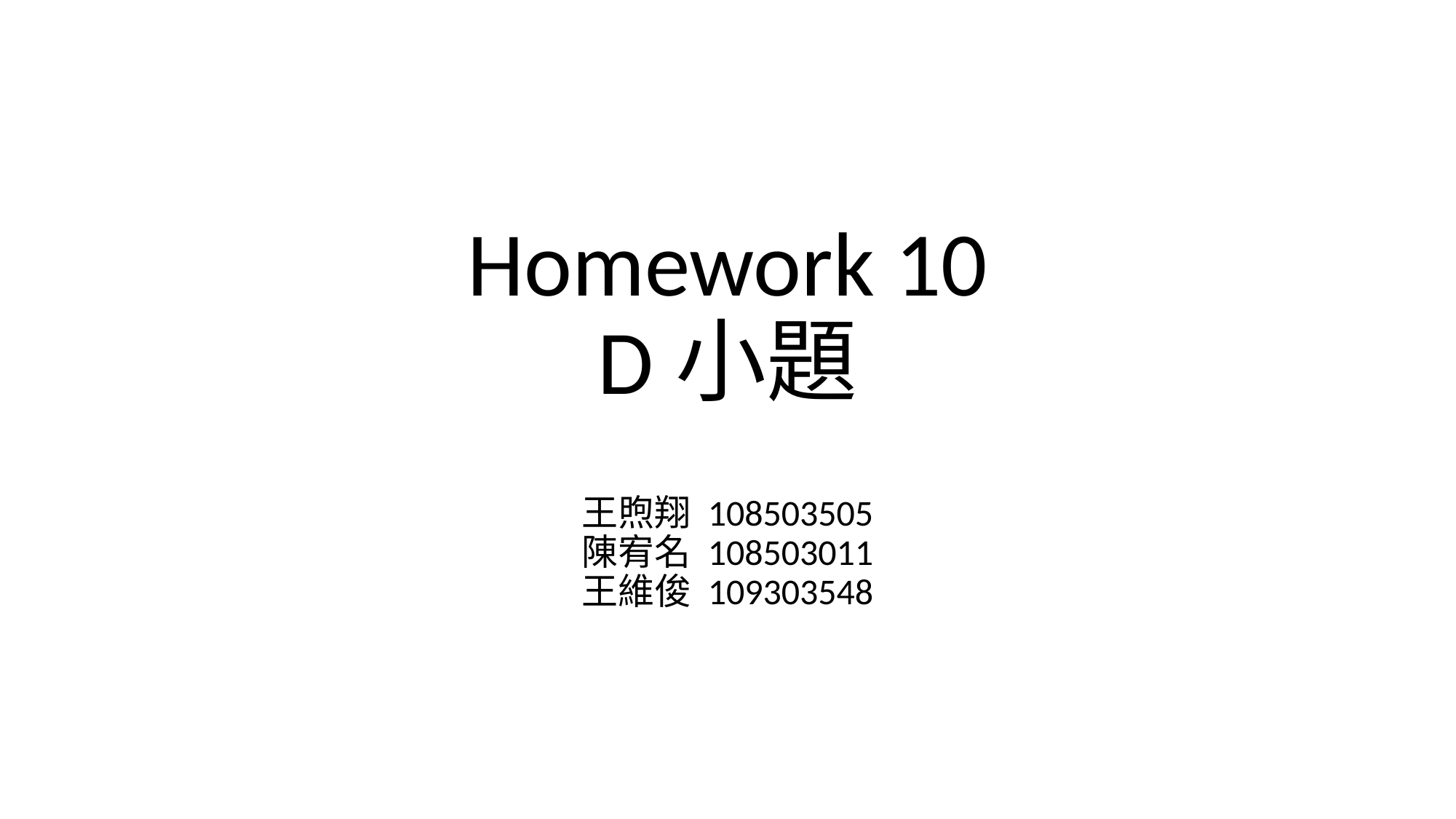

# Homework 10 D小題

王煦翔 108503505
陳宥名 108503011
王維俊 109303548